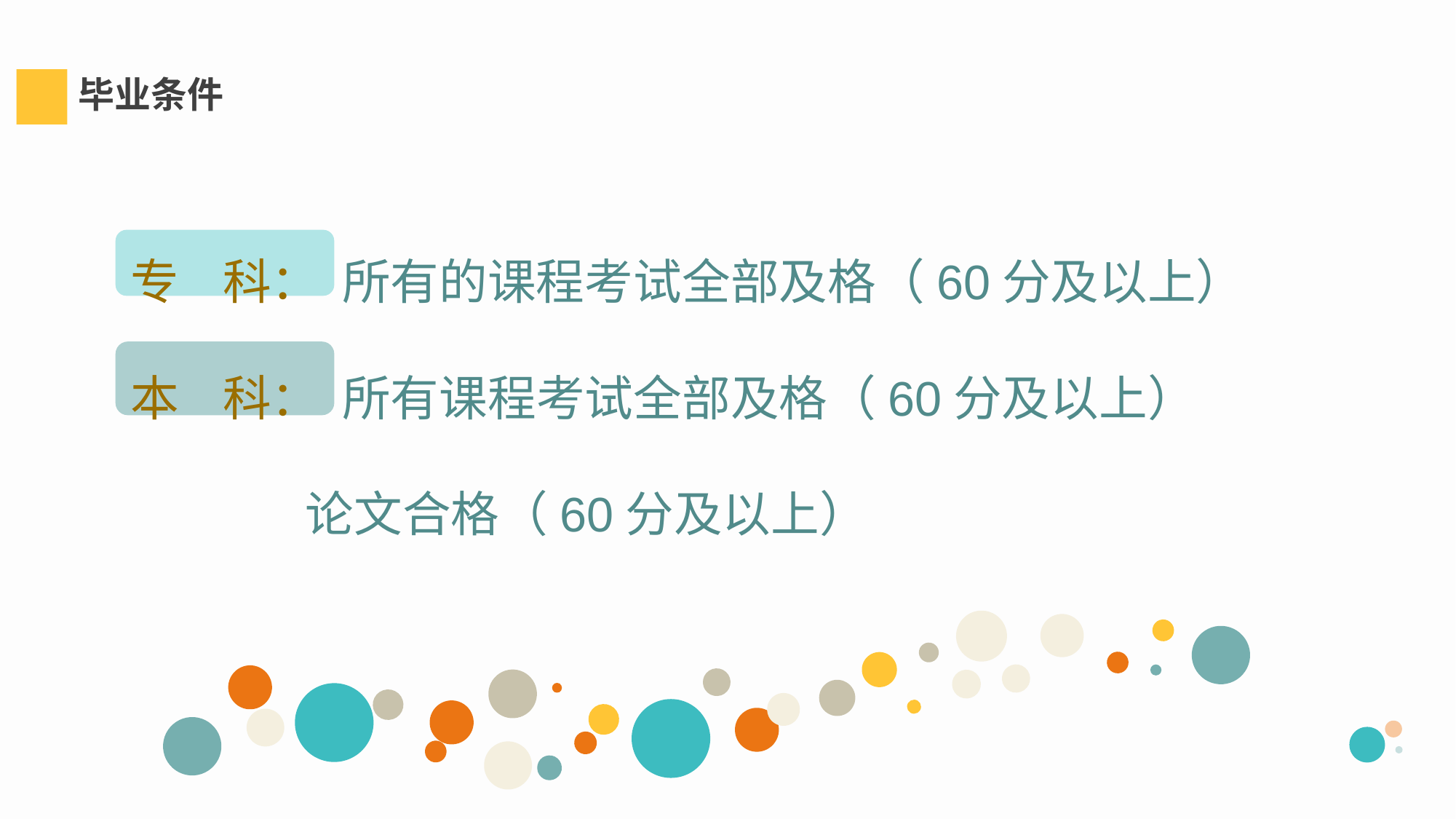

毕业条件

  专    科：  所有的课程考试全部及格（60分及以上）
  本    科：  所有课程考试全部及格（60分及以上）
                  论文合格（60分及以上）